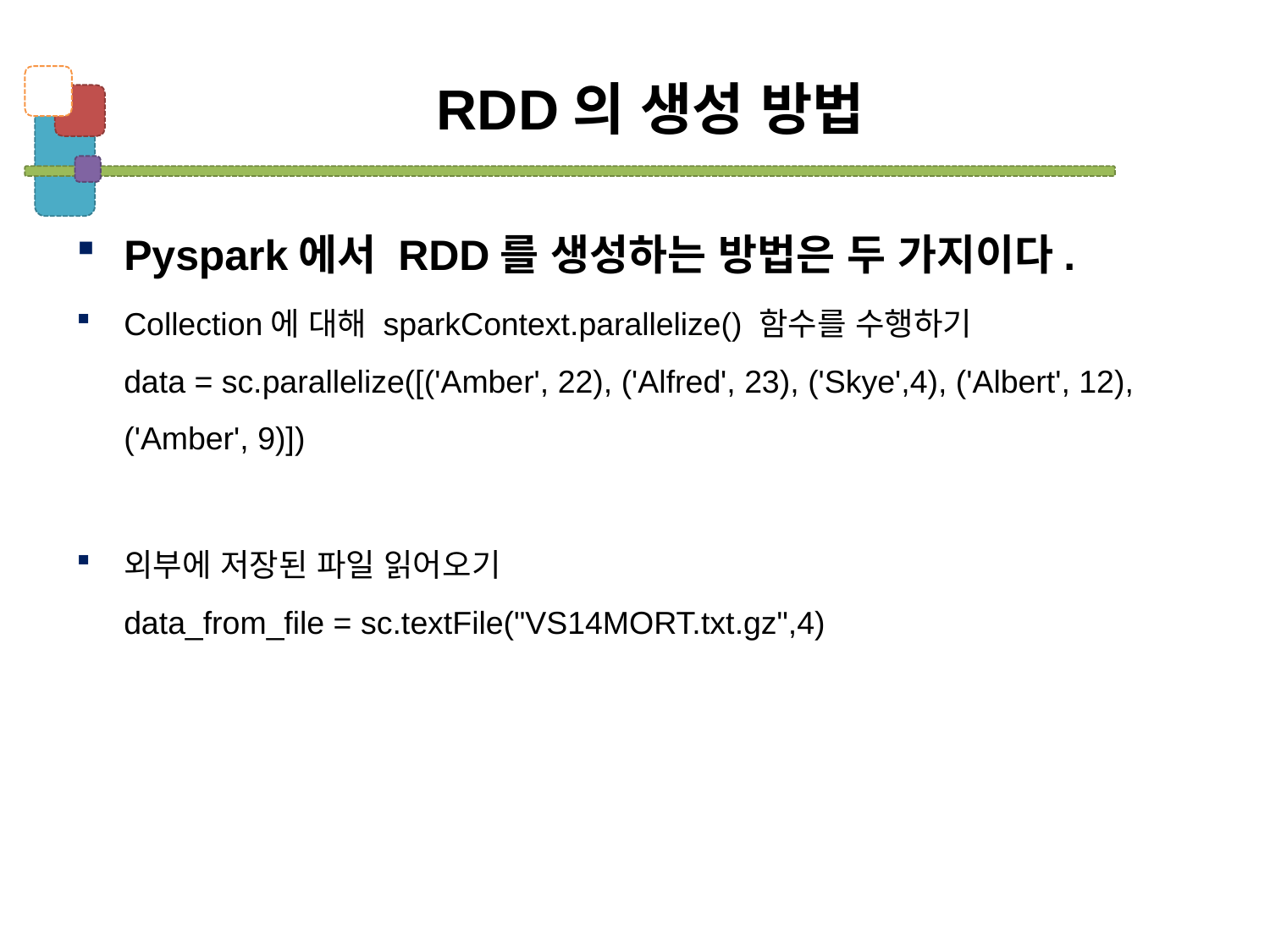

# RDD의 생성 방법
Pyspark에서 RDD를 생성하는 방법은 두 가지이다.
Collection에 대해 sparkContext.parallelize() 함수를 수행하기
data = sc.parallelize([('Amber', 22), ('Alfred', 23), ('Skye',4), ('Albert', 12), ('Amber', 9)])

외부에 저장된 파일 읽어오기
data_from_file = sc.textFile("VS14MORT.txt.gz",4)